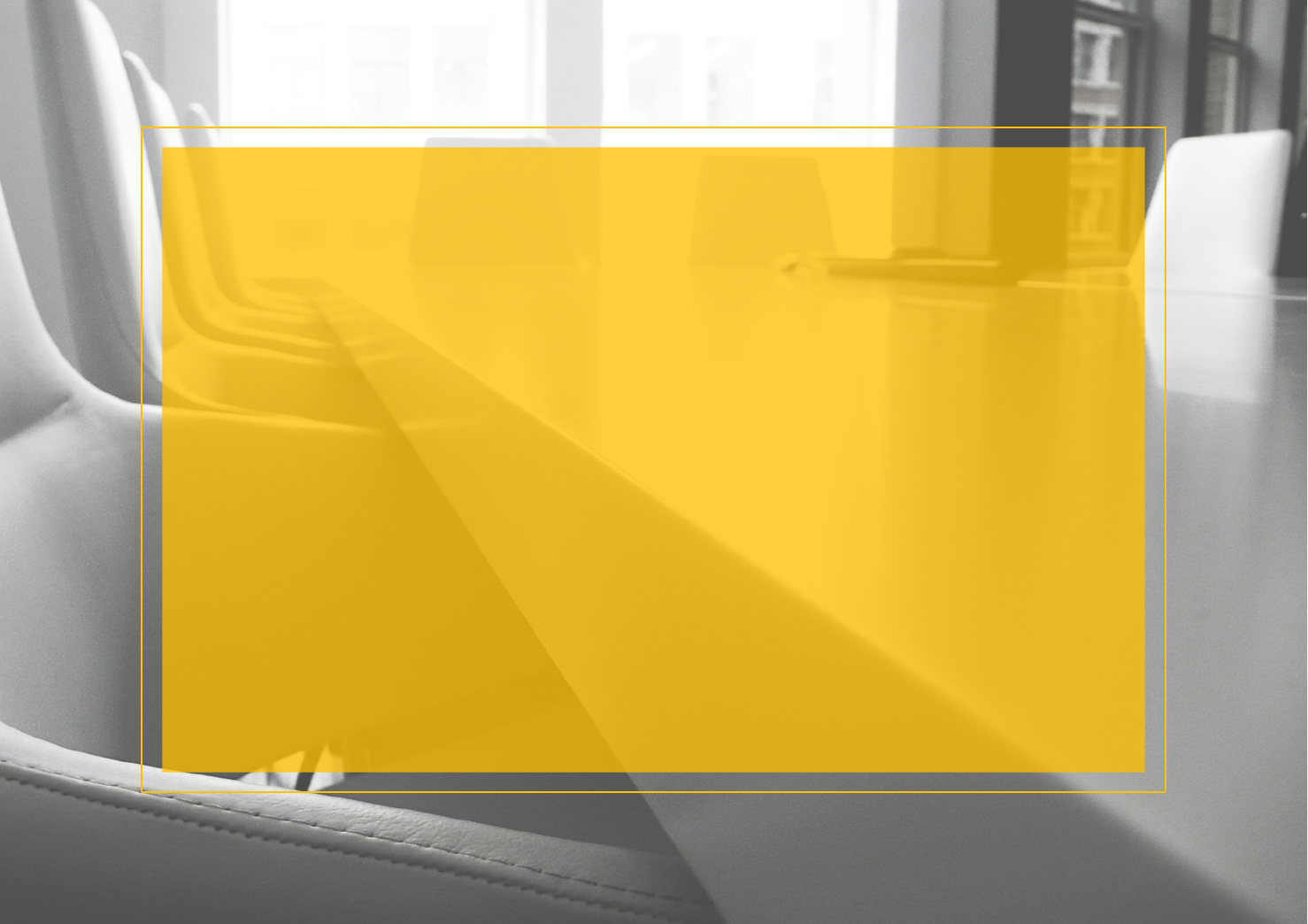

PC방 관리 프로그램
1조
조장 김한솔
조원 유성민, 김혜민, 박충만, 안재형